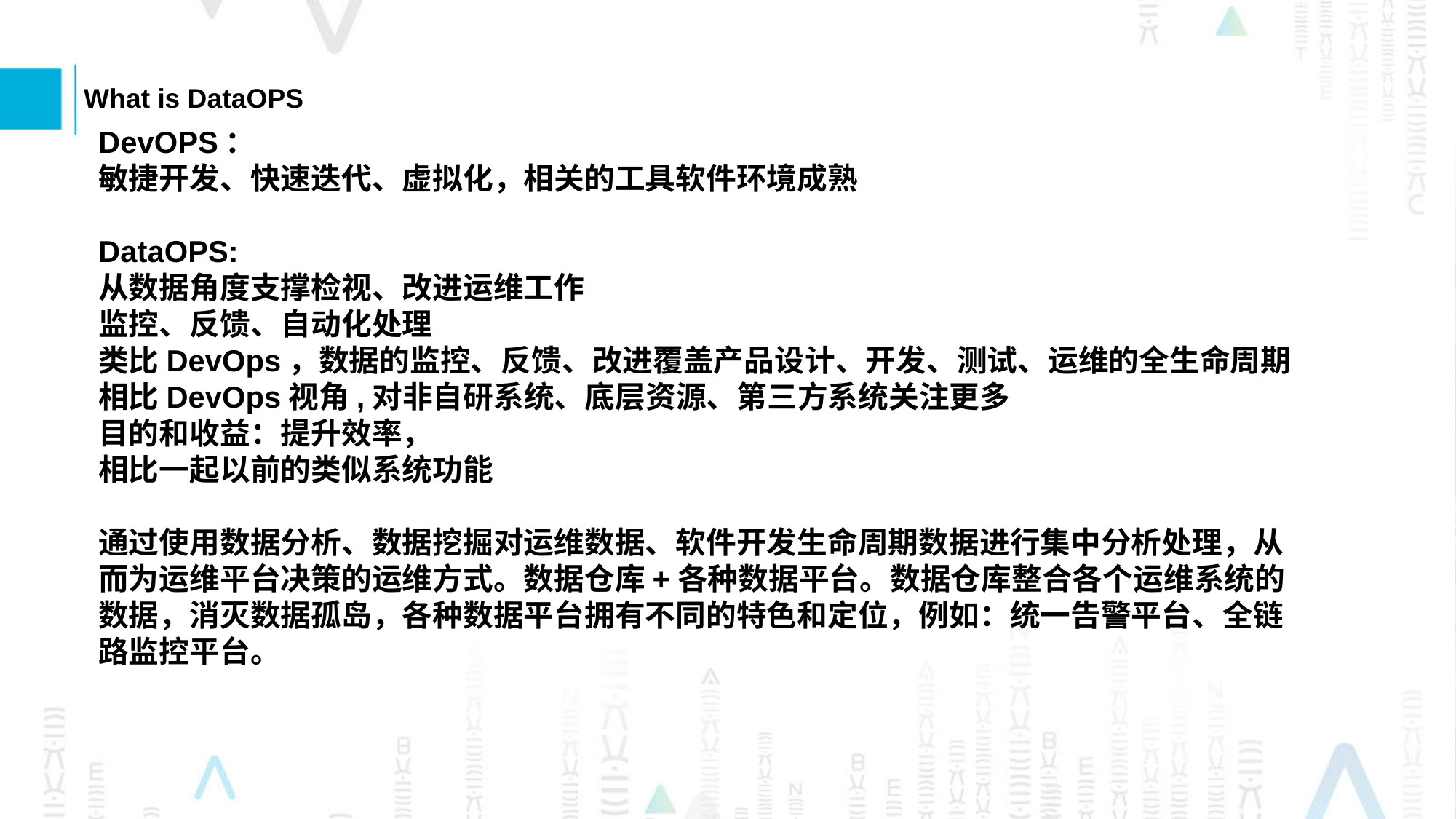

What is DataOPS

DevOPS：
敏捷开发、快速迭代、虚拟化，相关的工具软件环境成熟

DataOPS:
从数据角度支撑检视、改进运维工作
监控、反馈、自动化处理
类比DevOps，数据的监控、反馈、改进覆盖产品设计、开发、测试、运维的全生命周期
相比DevOps视角,对非自研系统、底层资源、第三方系统关注更多
目的和收益：提升效率，
相比一起以前的类似系统功能

通过使用数据分析、数据挖掘对运维数据、软件开发生命周期数据进行集中分析处理，从而为运维平台决策的运维方式。数据仓库+各种数据平台。数据仓库整合各个运维系统的数据，消灭数据孤岛，各种数据平台拥有不同的特色和定位，例如：统一告警平台、全链路监控平台。